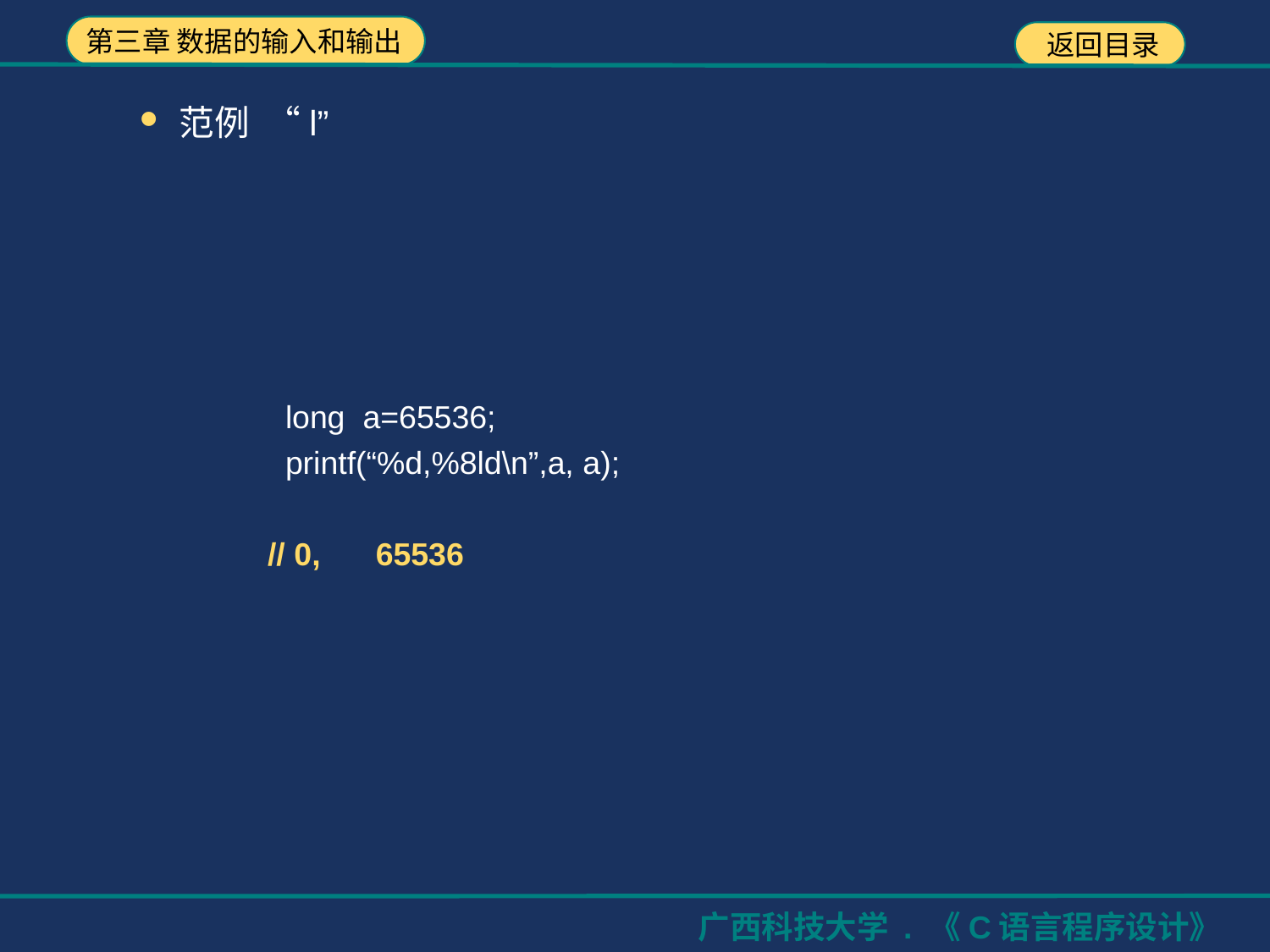

范例  “l”
  long  a=65536;
  printf(“%d,%8ld\n”,a, a);

// 0, 65536